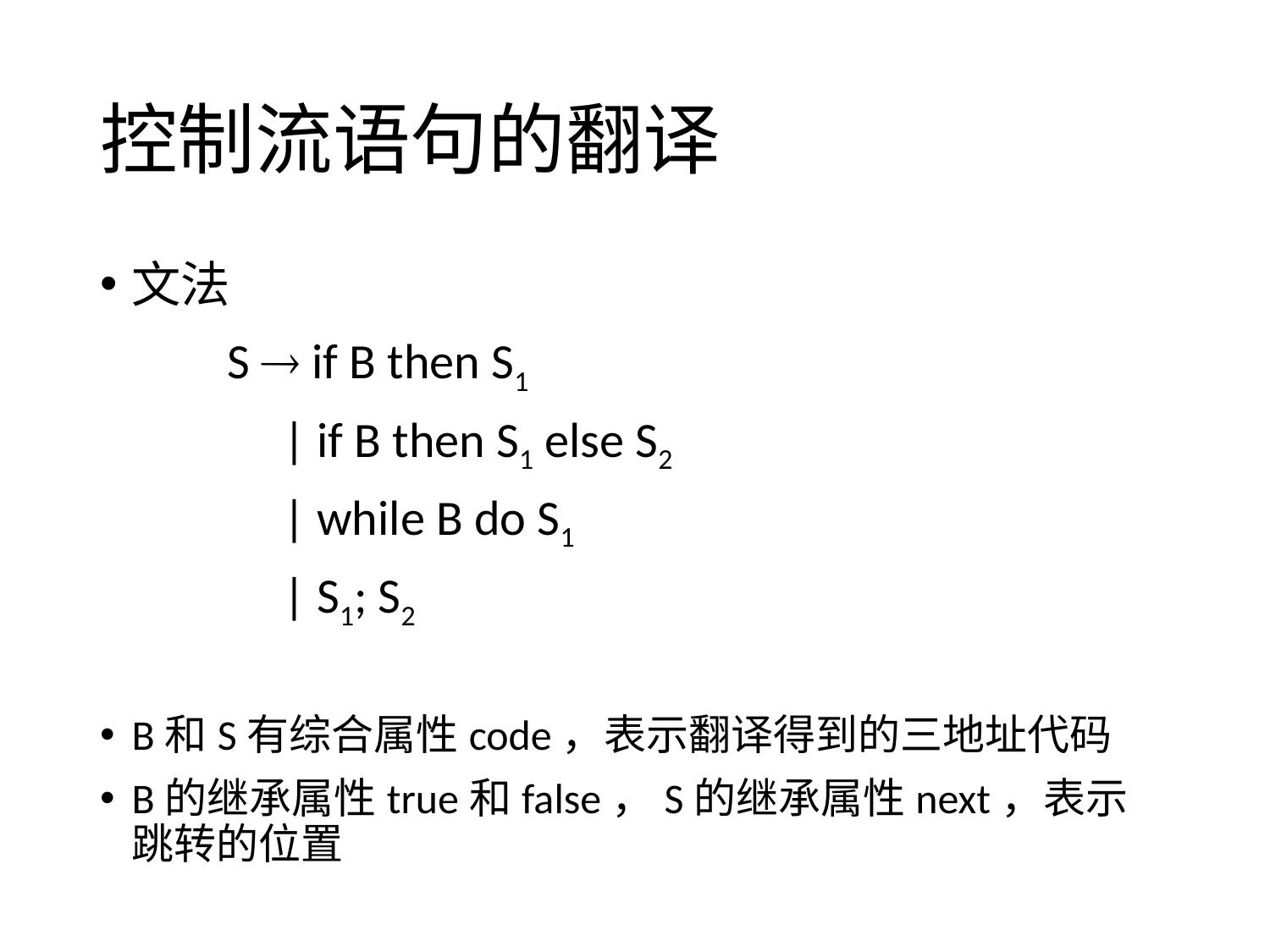

# 控制流语句的翻译
文法
	S → if B then S1
	     | if B then S1 else S2
	     | while B do S1
	     | S1; S2

B和S有综合属性code，表示翻译得到的三地址代码
B的继承属性true和false，S的继承属性next，表示跳转的位置